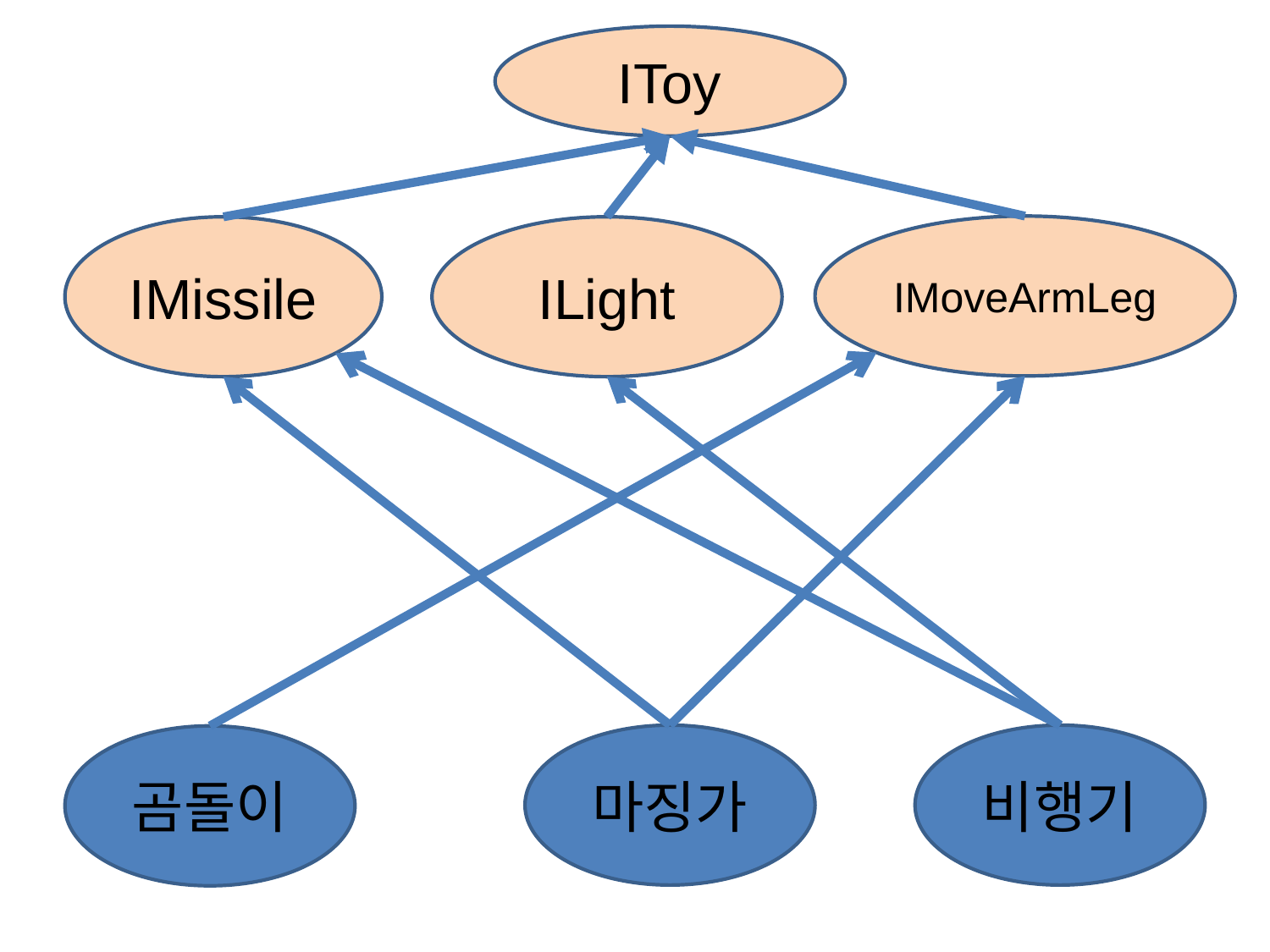

IToy
IMoveArmLeg
IMissile
ILight
마징가
비행기
곰돌이